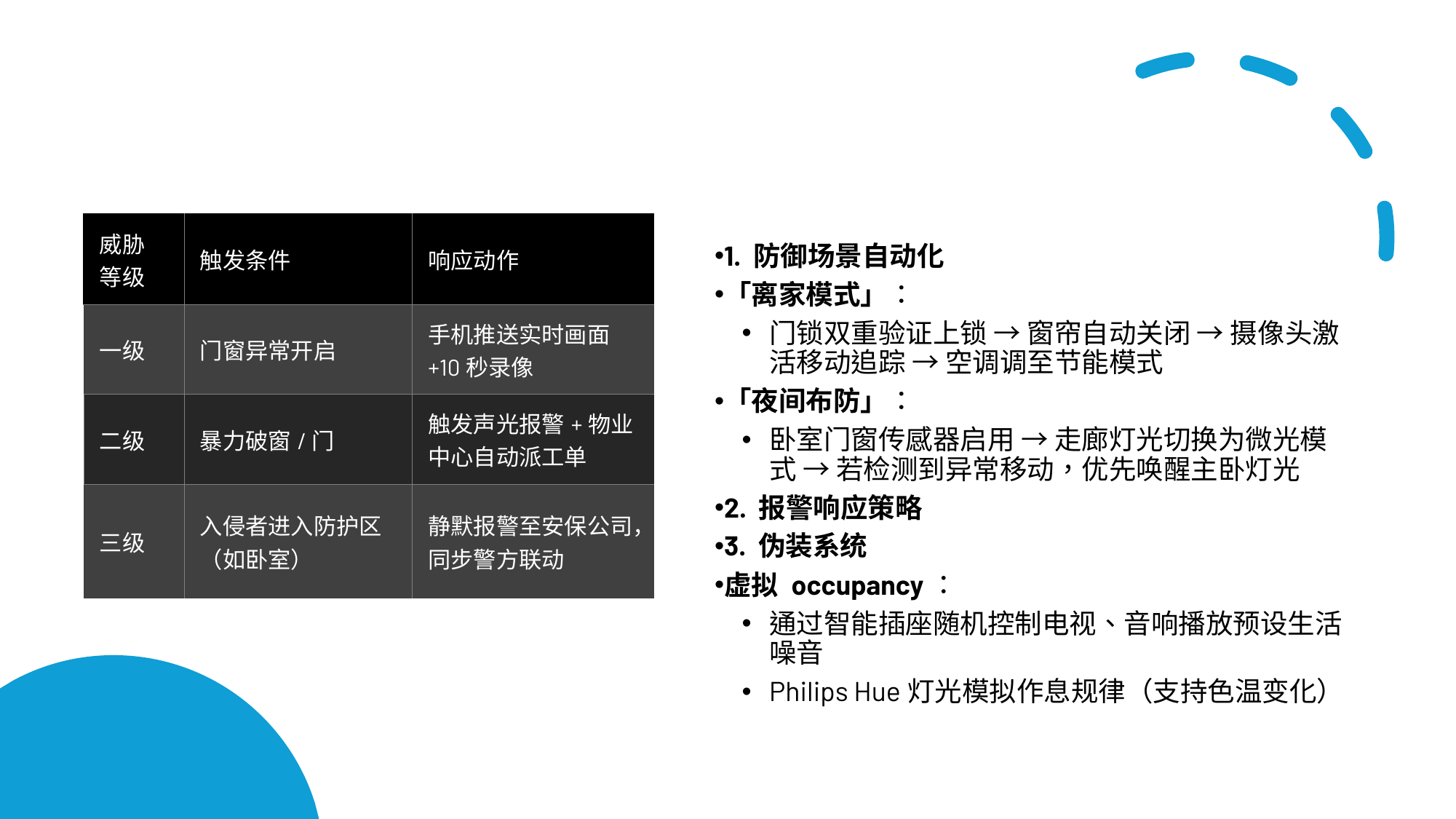

| 威胁等级 | 触发条件 | 响应动作 |
| --- | --- | --- |
| 一级 | 门窗异常开启 | 手机推送实时画面+10秒录像 |
| 二级 | 暴力破窗/门 | 触发声光报警+物业中心自动派工单 |
| 三级 | 入侵者进入防护区（如卧室） | 静默报警至安保公司，同步警方联动 |
1. 防御场景自动化
「离家模式」：
门锁双重验证上锁 → 窗帘自动关闭 → 摄像头激活移动追踪 → 空调调至节能模式
「夜间布防」：
卧室门窗传感器启用 → 走廊灯光切换为微光模式 → 若检测到异常移动，优先唤醒主卧灯光
2. 报警响应策略
3. 伪装系统
虚拟 occupancy：
通过智能插座随机控制电视、音响播放预设生活噪音
Philips Hue灯光模拟作息规律（支持色温变化）